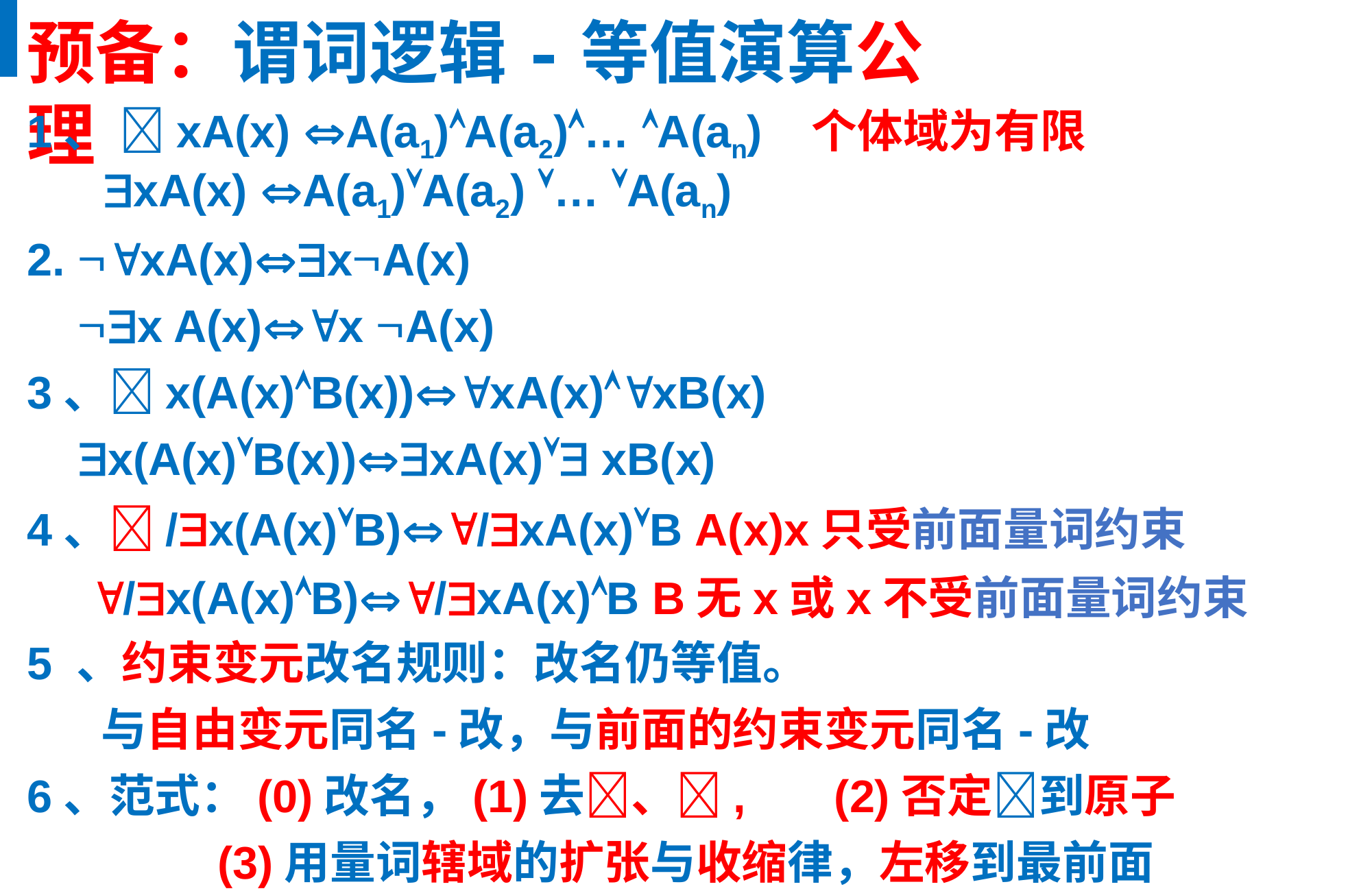

预备：谓词逻辑-等值演算公理
1、 ∀xA(x) ⇔A(a1)∧A(a2)∧… ∧A(an)   个体域为有限
      ∃xA(x) ⇔A(a1)∨A(a2) ∨… ∨A(an)
2. ¬∀xA(x)⇔∃x¬A(x)
    ¬∃x A(x)⇔∀x ¬A(x)
3、∀x(A(x)∧B(x))⇔∀xA(x)∧∀xB(x)
    ∃x(A(x)∨B(x))⇔∃xA(x)∨∃ xB(x)
4、∀/∃x(A(x)∨B)⇔∀/∃xA(x)∨B A(x)x只受前面量词约束
     ∀/∃x(A(x)∧B)⇔∀/∃xA(x)∧B B无x或x不受前面量词约束
5 、约束变元改名规则：改名仍等值。
      与自由变元同名-改，与前面的约束变元同名-改
6、范式：(0)改名，(1)去→、↔,       (2)否定¬到原子
               (3)用量词辖域的扩张与收缩律，左移到最前面